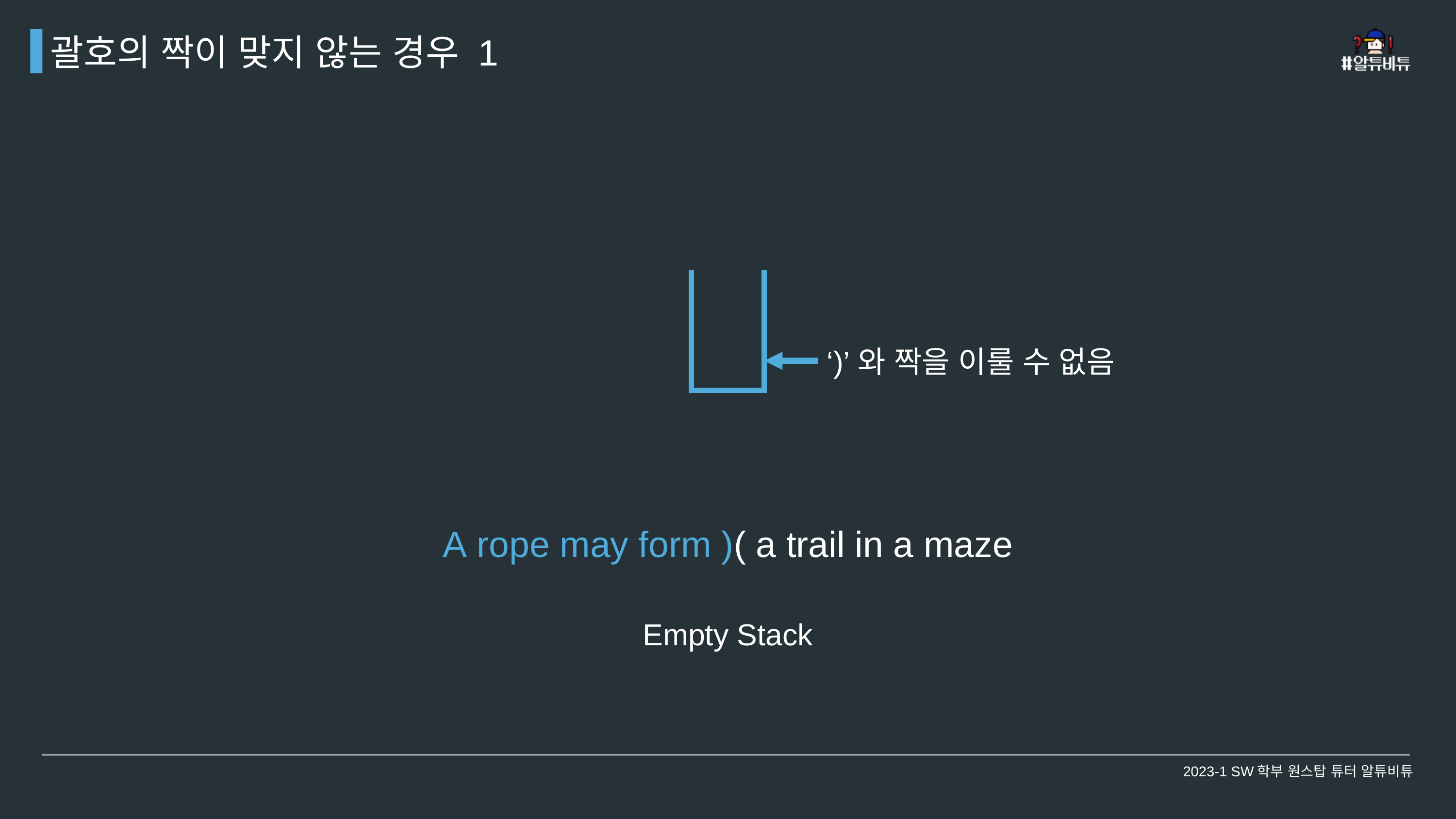

괄호의 짝이 맞지 않는 경우 1
|  |
| --- |
|  |
‘)’와 짝을 이룰 수 없음
A rope may form )( a trail in a maze
Empty Stack
2023-1 SW학부 원스탑 튜터 알튜비튜